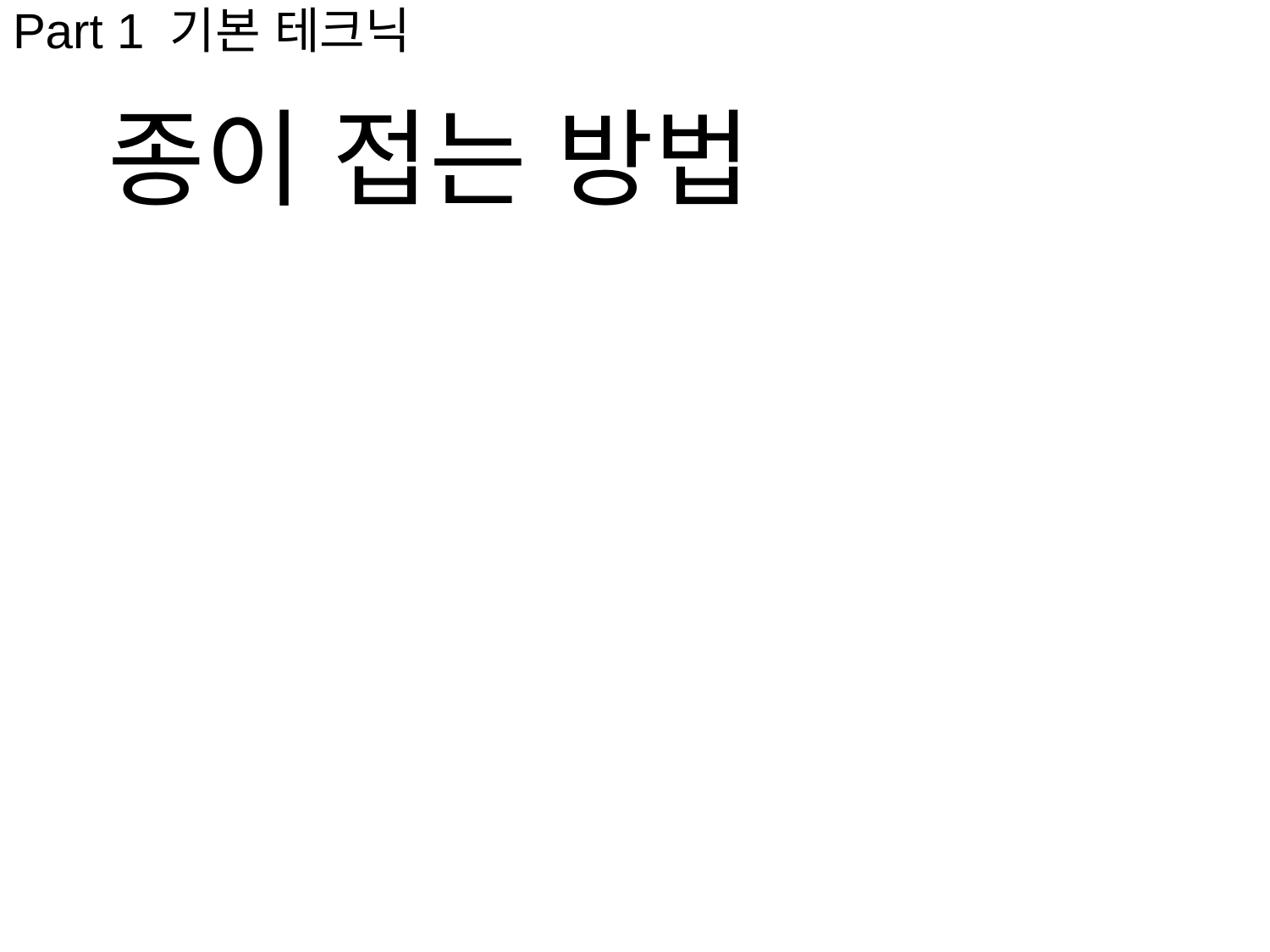

Part 1 기본 테크닉
# 종이 접는 방법